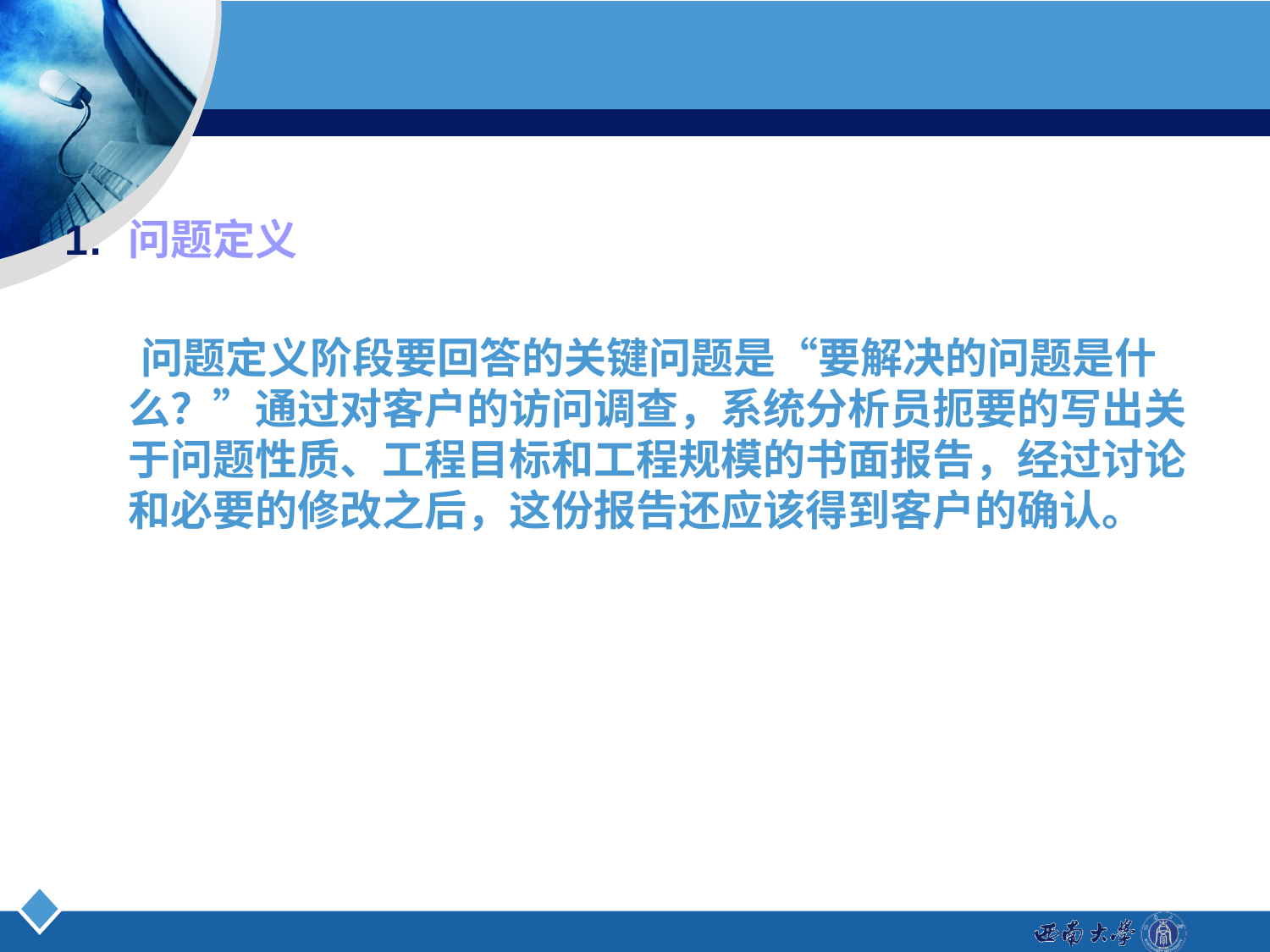

问题定义

       问题定义阶段要回答的关键问题是“要解决的问题是什么？”通过对客户的访问调查，系统分析员扼要的写出关于问题性质、工程目标和工程规模的书面报告，经过讨论和必要的修改之后，这份报告还应该得到客户的确认。